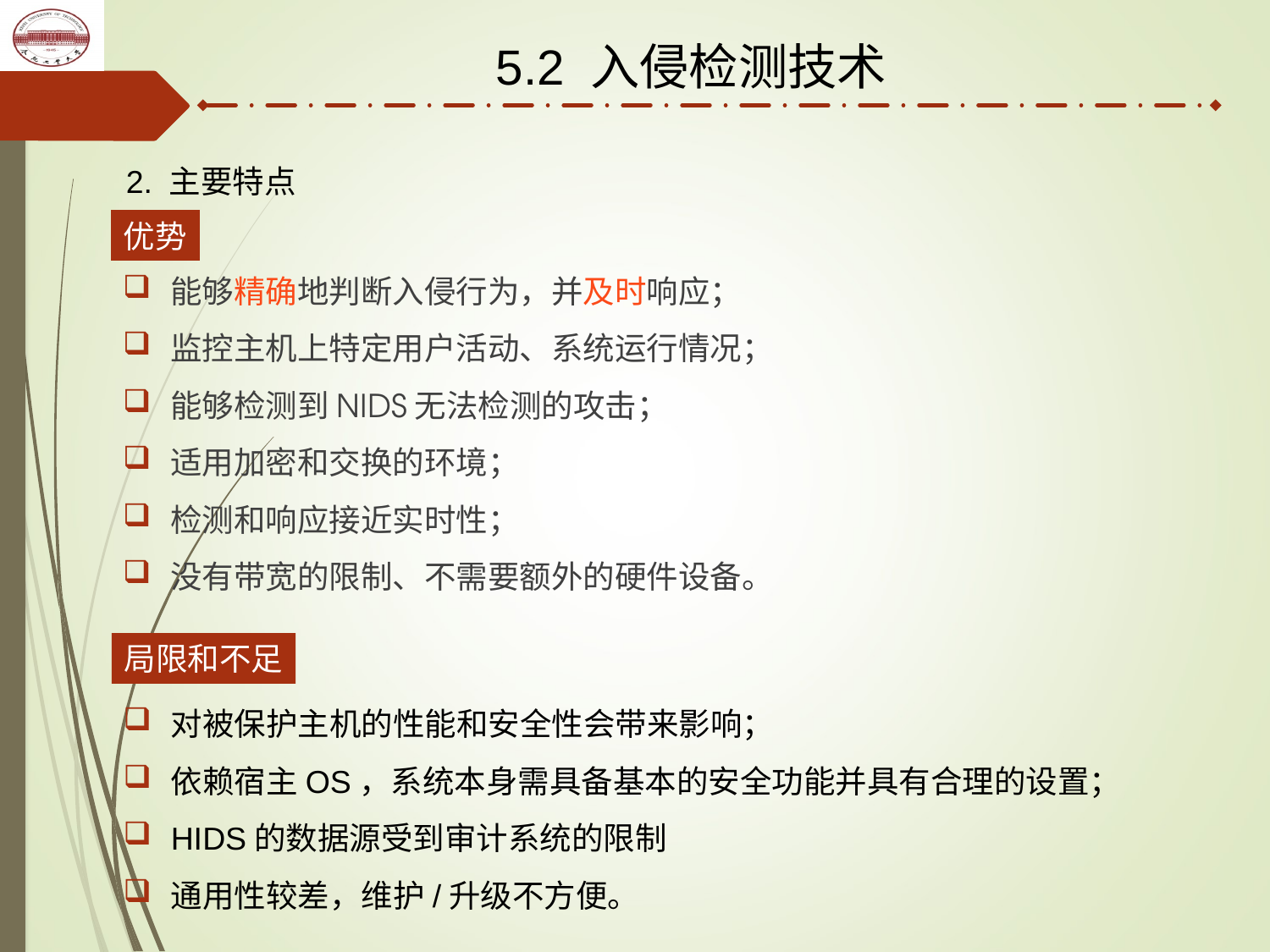

5.2 入侵检测技术
2. 主要特点
优势
能够精确地判断入侵行为，并及时响应；
监控主机上特定用户活动、系统运行情况；
能够检测到NIDS无法检测的攻击；
适用加密和交换的环境；
检测和响应接近实时性；
没有带宽的限制、不需要额外的硬件设备。
局限和不足
对被保护主机的性能和安全性会带来影响；
依赖宿主OS，系统本身需具备基本的安全功能并具有合理的设置；
HIDS的数据源受到审计系统的限制
通用性较差，维护/升级不方便。